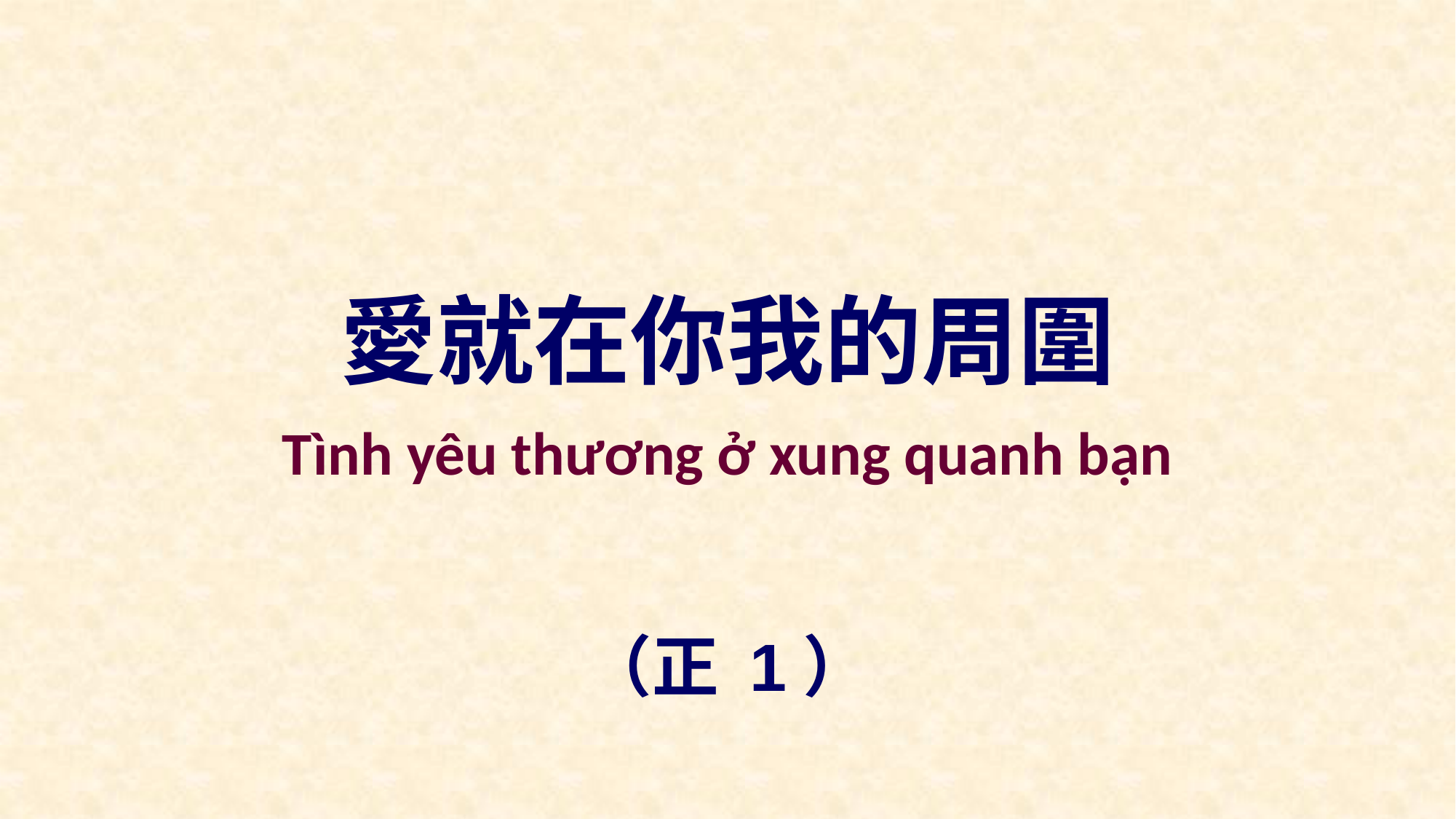

愛就在你我的周圍
Tình yêu thương ở xung quanh bạn
（正 1）